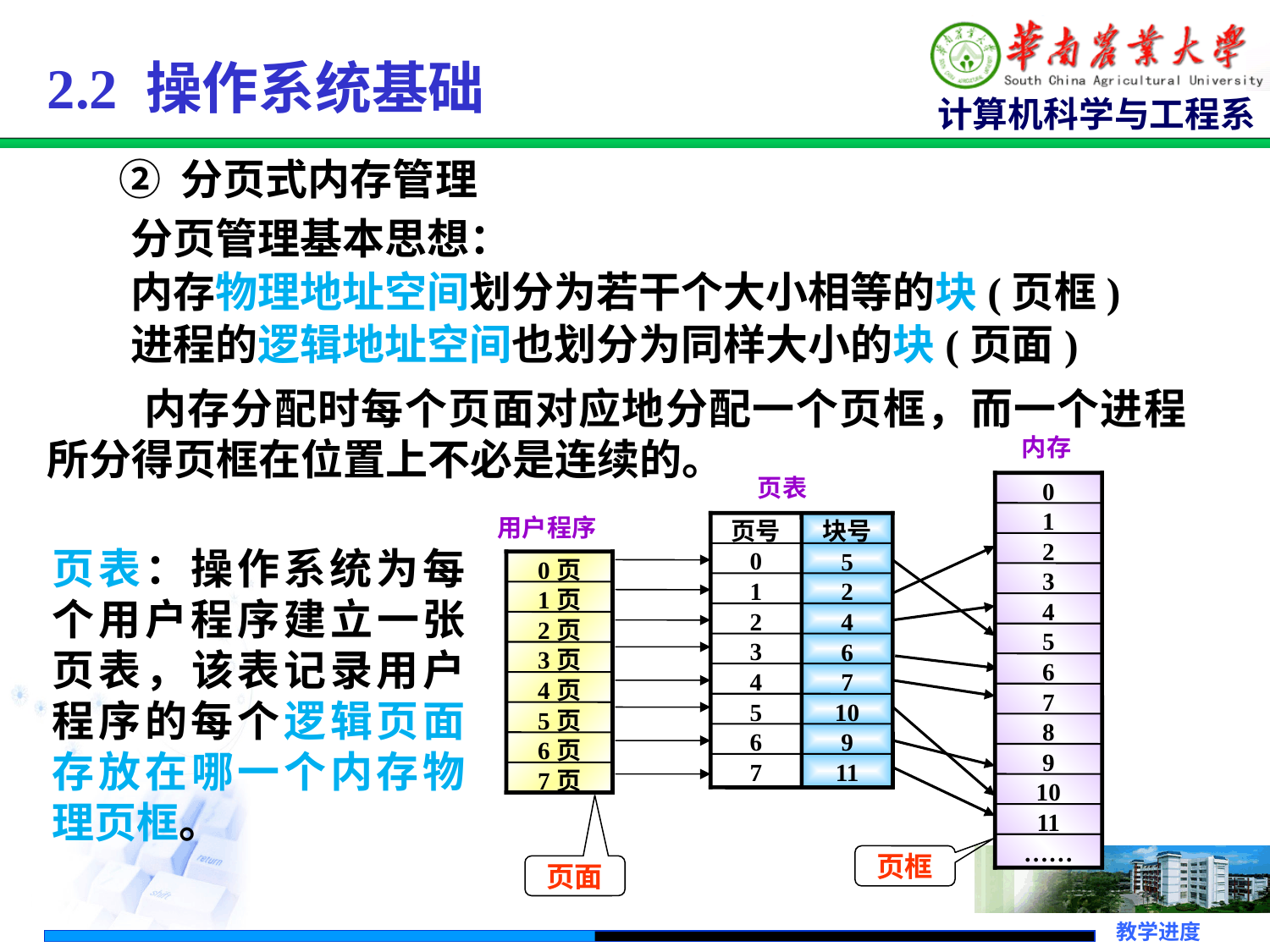

2.2 操作系统基础
       ② 分页式内存管理
        分页管理基本思想：
        内存物理地址空间划分为若干个大小相等的块(页框)
        进程的逻辑地址空间也划分为同样大小的块(页面)
        内存分配时每个页面对应地分配一个页框，而一个进程所分得页框在位置上不必是连续的。
内存
0

1

2

3

4

5

6

7

8

9

10

11

……

页表
页号

0

1

2

3

4

5

6

7

用户程序
0页

1页

2页

3页

4页

5页

6页

7页

块号

5

2
4

6

7

10

9

11

页框
页面
页表：操作系统为每个用户程序建立一张页表，该表记录用户程序的每个逻辑页面存放在哪一个内存物理页框。